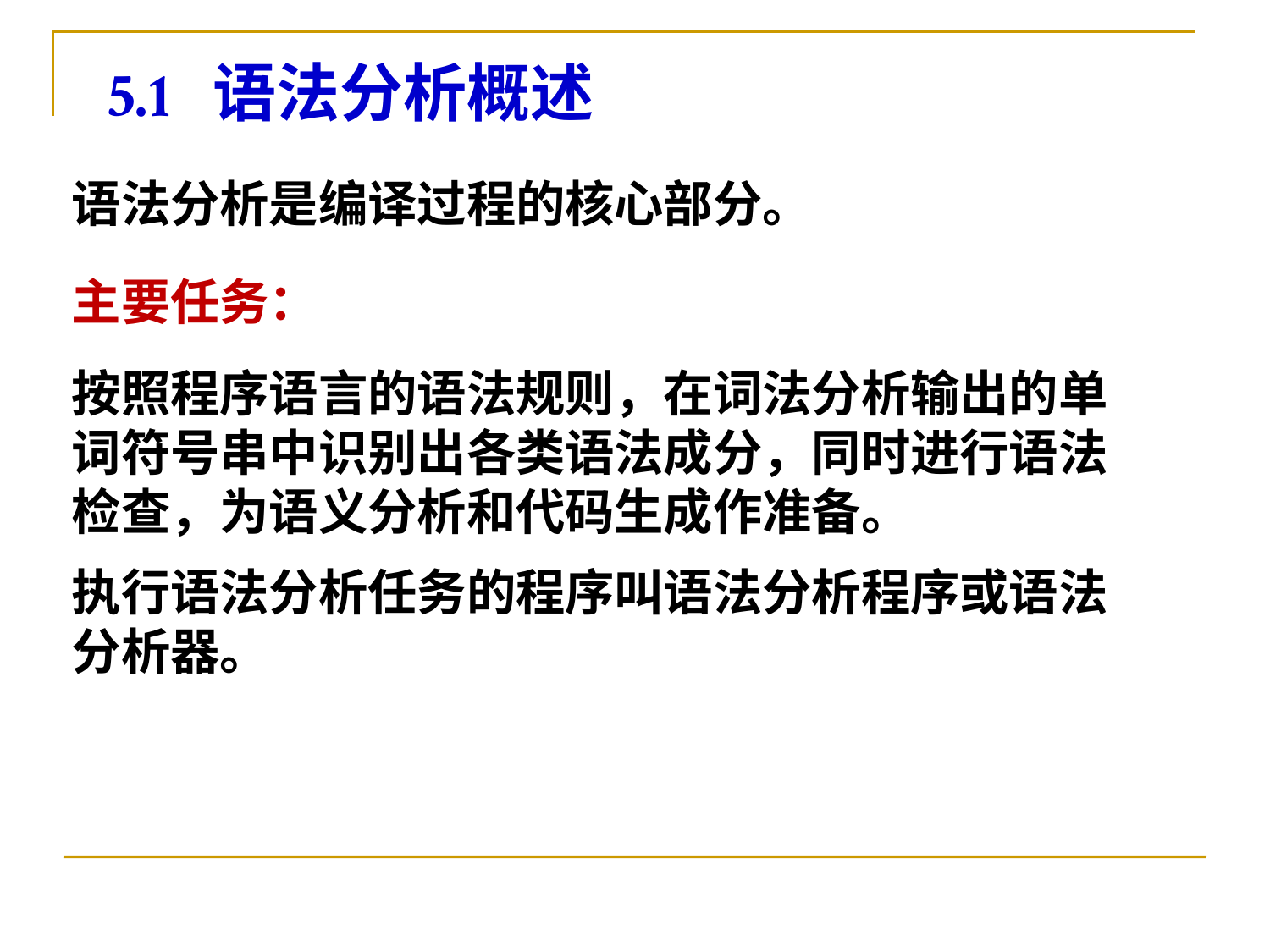

# 5.1  语法分析概述
语法分析是编译过程的核心部分。
主要任务：
按照程序语言的语法规则，在词法分析输出的单词符号串中识别出各类语法成分，同时进行语法检查，为语义分析和代码生成作准备。
执行语法分析任务的程序叫语法分析程序或语法分析器。
5